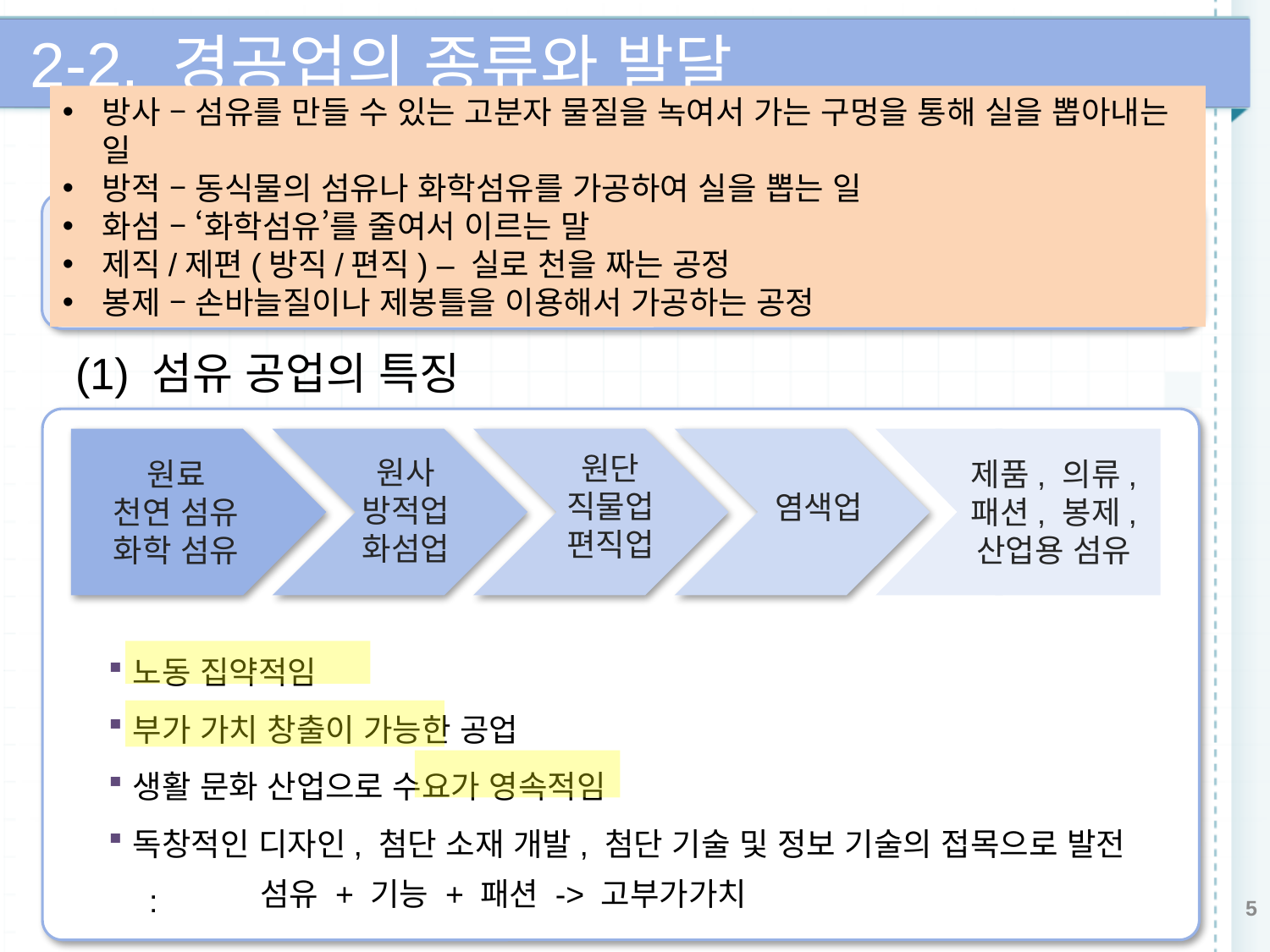

2-2. 경공업의 종류와 발달
방사 – 섬유를 만들 수 있는 고분자 물질을 녹여서 가는 구멍을 통해 실을 뽑아내는 일
방적 – 동식물의 섬유나 화학섬유를 가공하여 실을 뽑는 일
화섬 – ‘화학섬유’를 줄여서 이르는 말
제직/제편(방직/편직) – 실로 천을 짜는 공정
봉제 – 손바늘질이나 제봉틀을 이용해서 가공하는 공정
1. 섬유 공업

천연 섬유 재료나 화학 섬유 재료 등으로 다양한 종류의 섬유를 생산하거나 섬유를 원료로 하는 섬유 제품을 생산하는 공업
(1) 섬유 공업의 특징

원단
직물업
편직업
원사
방적업
화섬업
원료
천연 섬유
화학 섬유
제품, 의류,
패션, 봉제,
산업용 섬유
염색업
노동 집약적임
부가 가치 창출이 가능한 공업
생활 문화 산업으로 수요가 영속적임
독창적인 디자인, 첨단 소재 개발, 첨단 기술 및 정보 기술의 접목으로 발전  :

섬유 + 기능 + 패션 -> 고부가가치
5